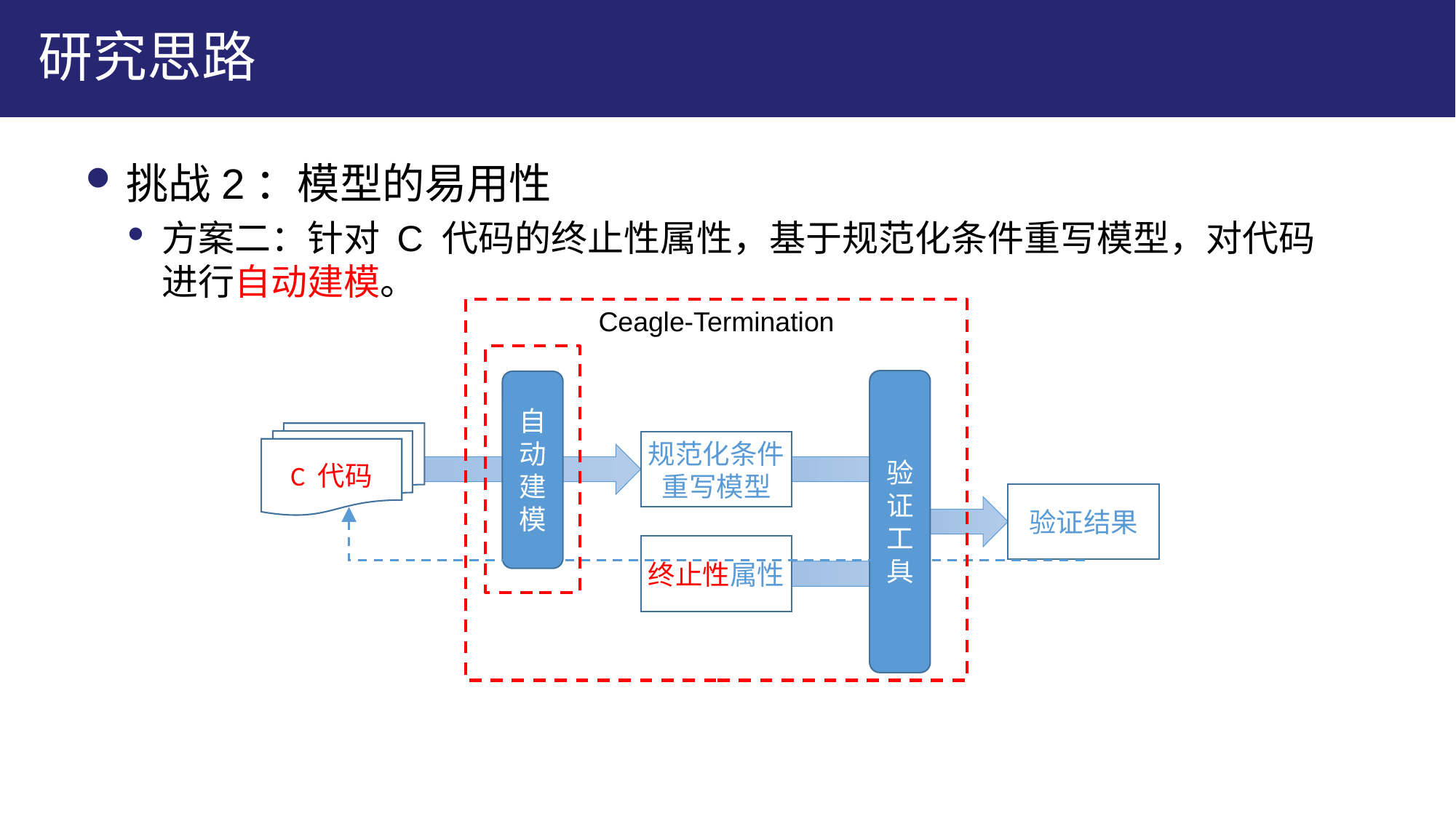

# 研究思路
挑战2：模型的易用性
方案二：针对 C 代码的终止性属性，基于规范化条件重写模型，对代码进行自动建模。
Ceagle-Termination

验证工具
自动建模

规范化条件重写模型

验证结果

终止性属性
C 代码